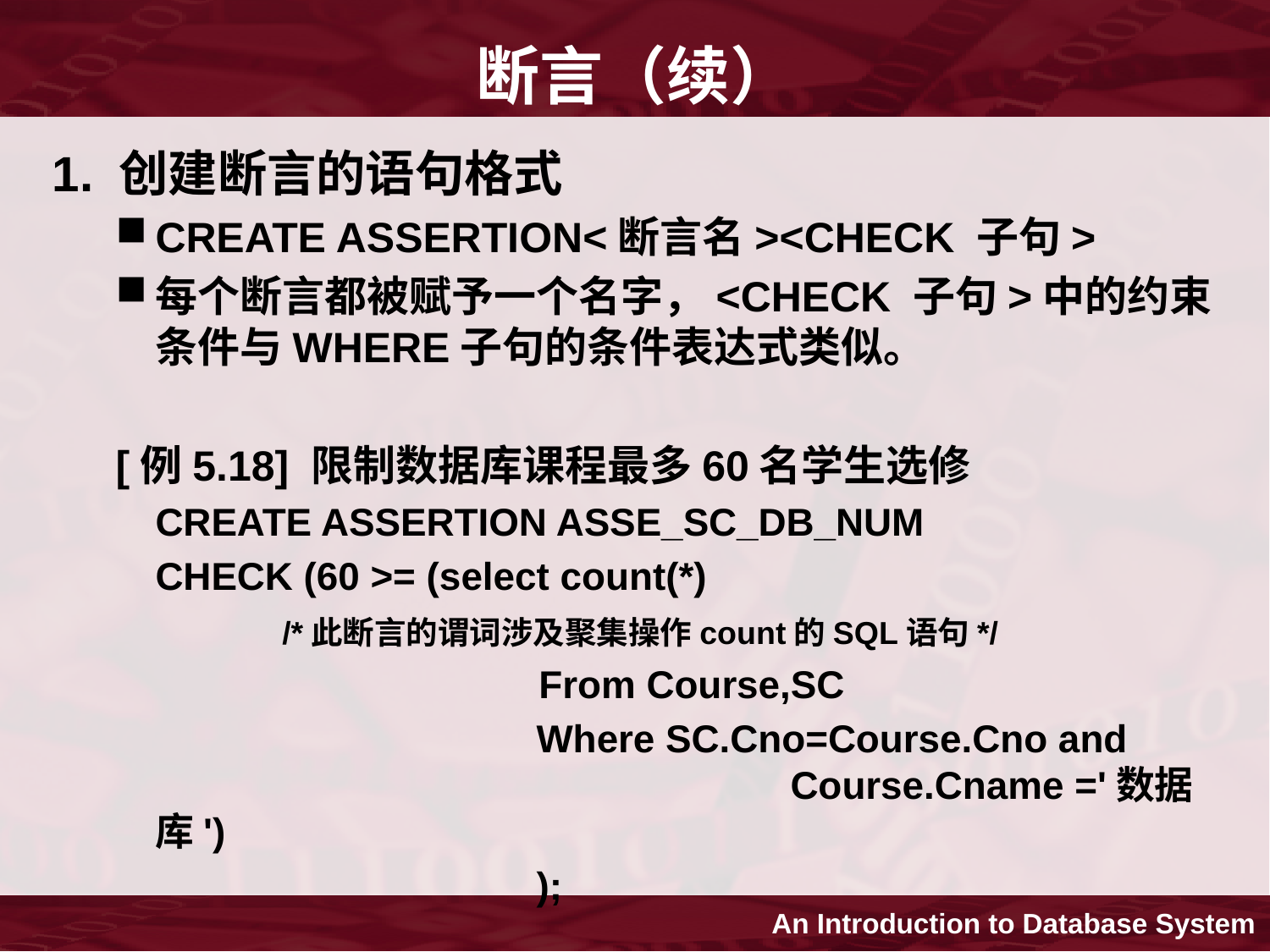

断言（续）
1. 创建断言的语句格式
CREATE ASSERTION<断言名><CHECK 子句>
每个断言都被赋予一个名字，<CHECK 子句>中的约束条件与WHERE子句的条件表达式类似。

[例5.18] 限制数据库课程最多60名学生选修
	CREATE ASSERTION ASSE_SC_DB_NUM
	CHECK (60 >= (select count(*)
                  /*此断言的谓词涉及聚集操作count的SQL语句*/
    		            From Course,SC
    		    	Where SC.Cno=Course.Cno and 						Course.Cname ='数据库')
			   	);